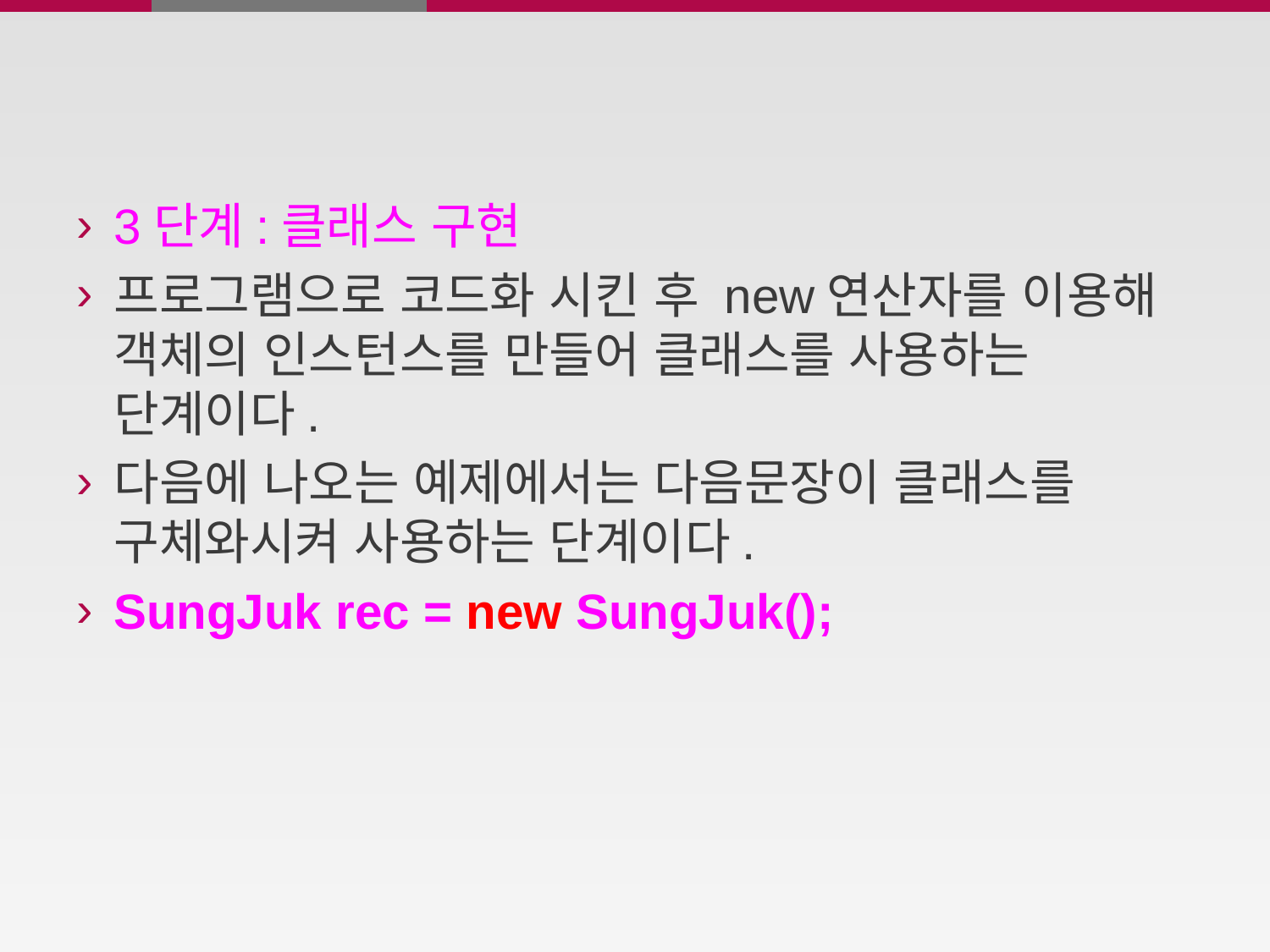

#
3단계:클래스 구현
프로그램으로 코드화 시킨 후 new연산자를 이용해 객체의 인스턴스를 만들어 클래스를 사용하는 단계이다.
다음에 나오는 예제에서는 다음문장이 클래스를 구체와시켜 사용하는 단계이다.
SungJuk rec = new SungJuk();